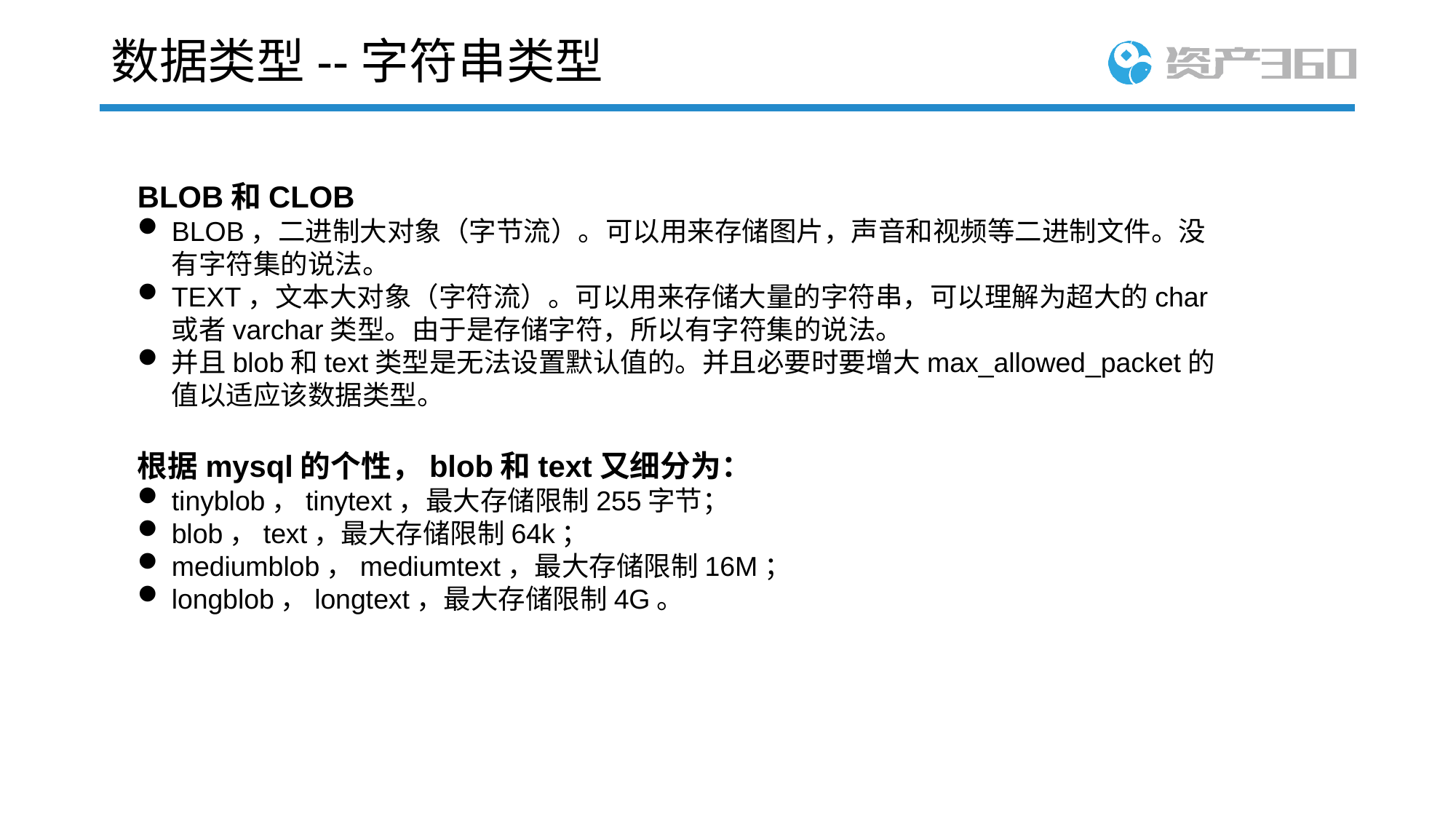

# 数据类型--字符串类型
BLOB和CLOB
BLOB，二进制大对象（字节流）。可以用来存储图片，声音和视频等二进制文件。没有字符集的说法。
TEXT，文本大对象（字符流）。可以用来存储大量的字符串，可以理解为超大的char或者varchar类型。由于是存储字符，所以有字符集的说法。
并且blob和text类型是无法设置默认值的。并且必要时要增大max_allowed_packet的值以适应该数据类型。

根据mysql的个性，blob和text又细分为：
tinyblob，tinytext，最大存储限制255字节；
blob，text，最大存储限制64k；
mediumblob，mediumtext，最大存储限制16M；
longblob，longtext，最大存储限制4G。

16